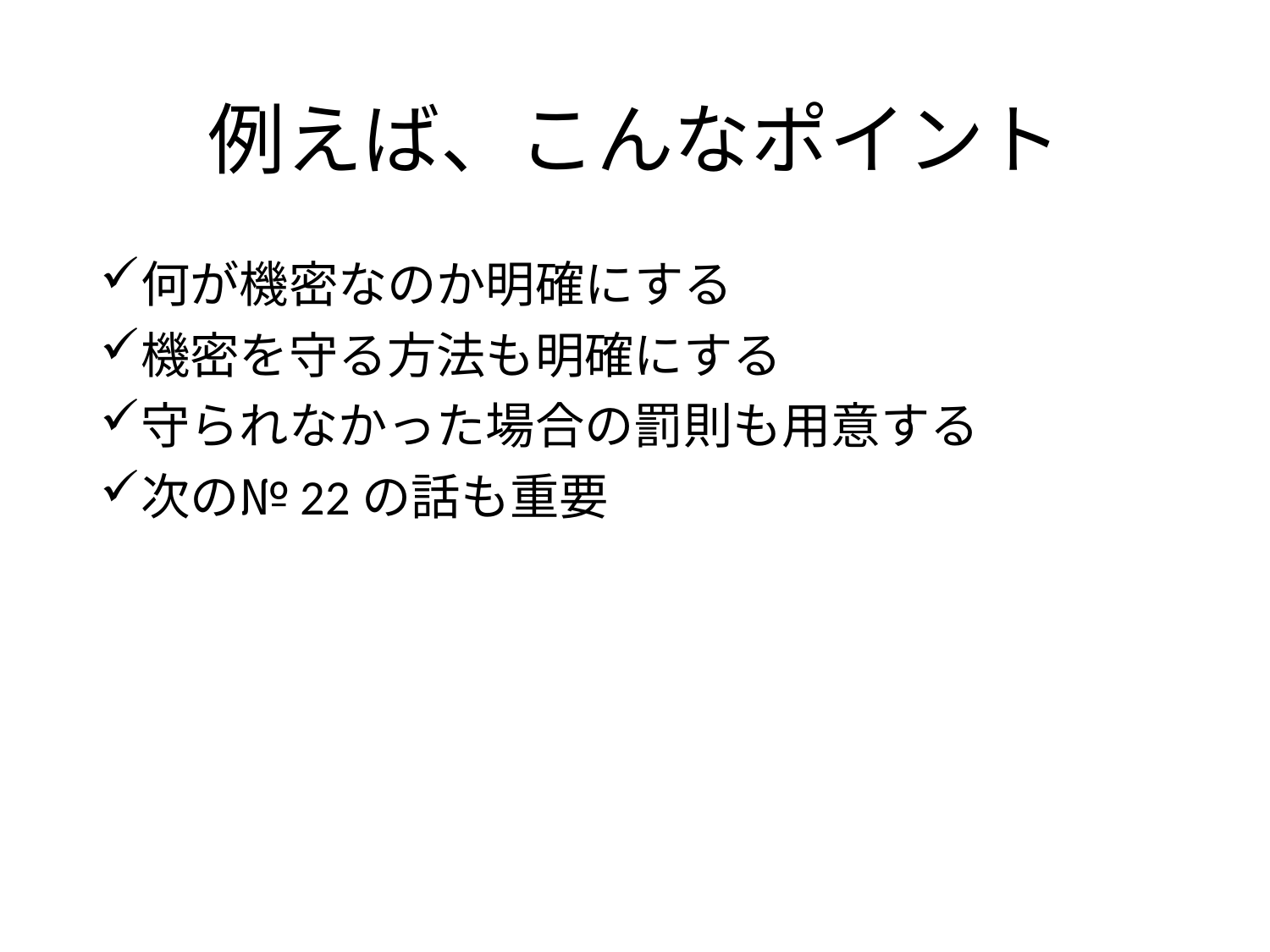

# 例えば、こんなポイント
何が機密なのか明確にする
機密を守る方法も明確にする
守られなかった場合の罰則も用意する
次の№22の話も重要